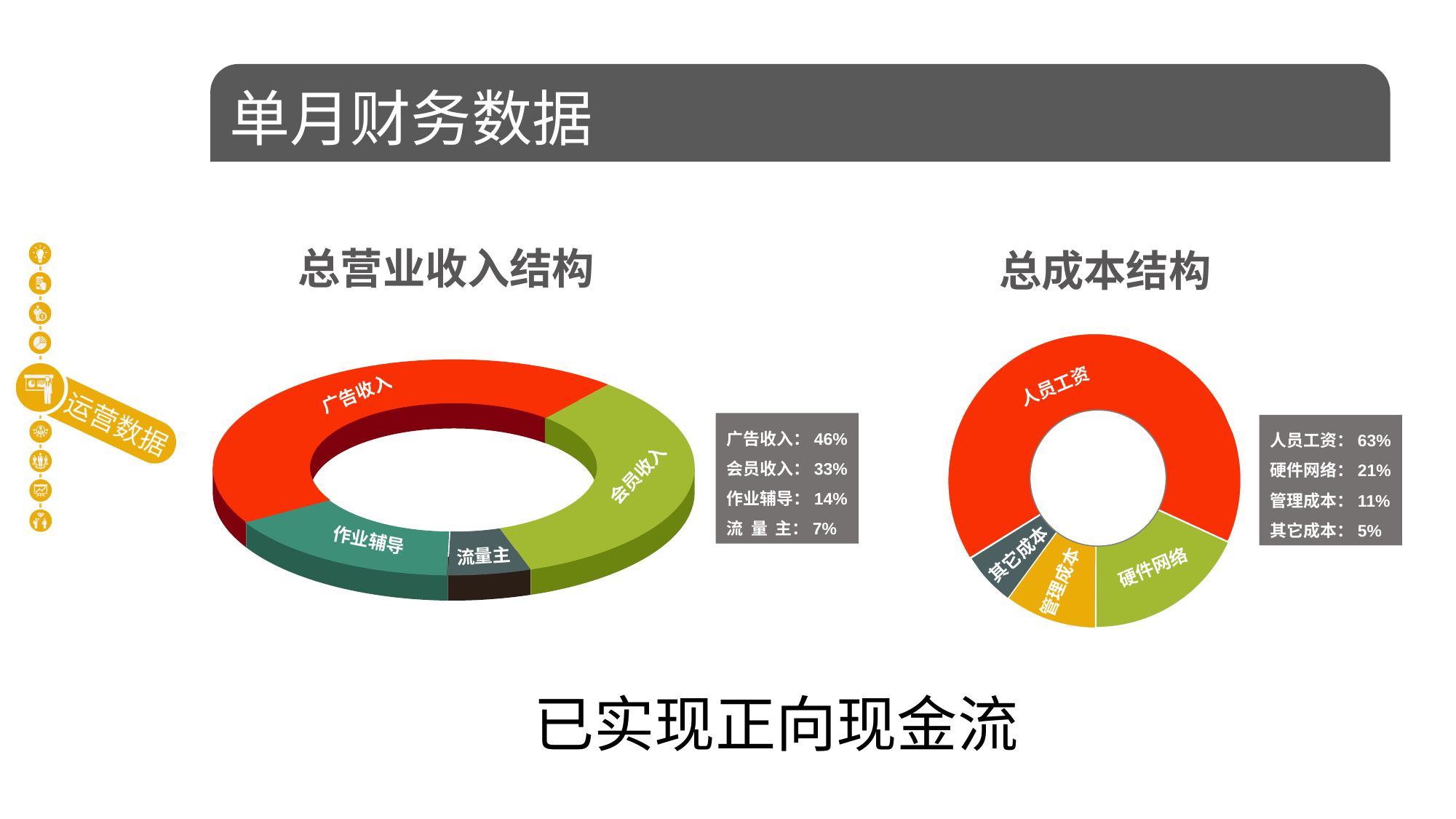

单月财务数据
总营业收入结构

广告收入

广告收入：46%
会员收入：33%
作业辅导：14%
流  量  主：7%

会员收入

作业辅导

流量主

总成本结构

人员工资
人员工资：63%
硬件网络：21%
管理成本：11%
其它成本：5%
其它成本
硬件网络
管理成本
已实现正向现金流